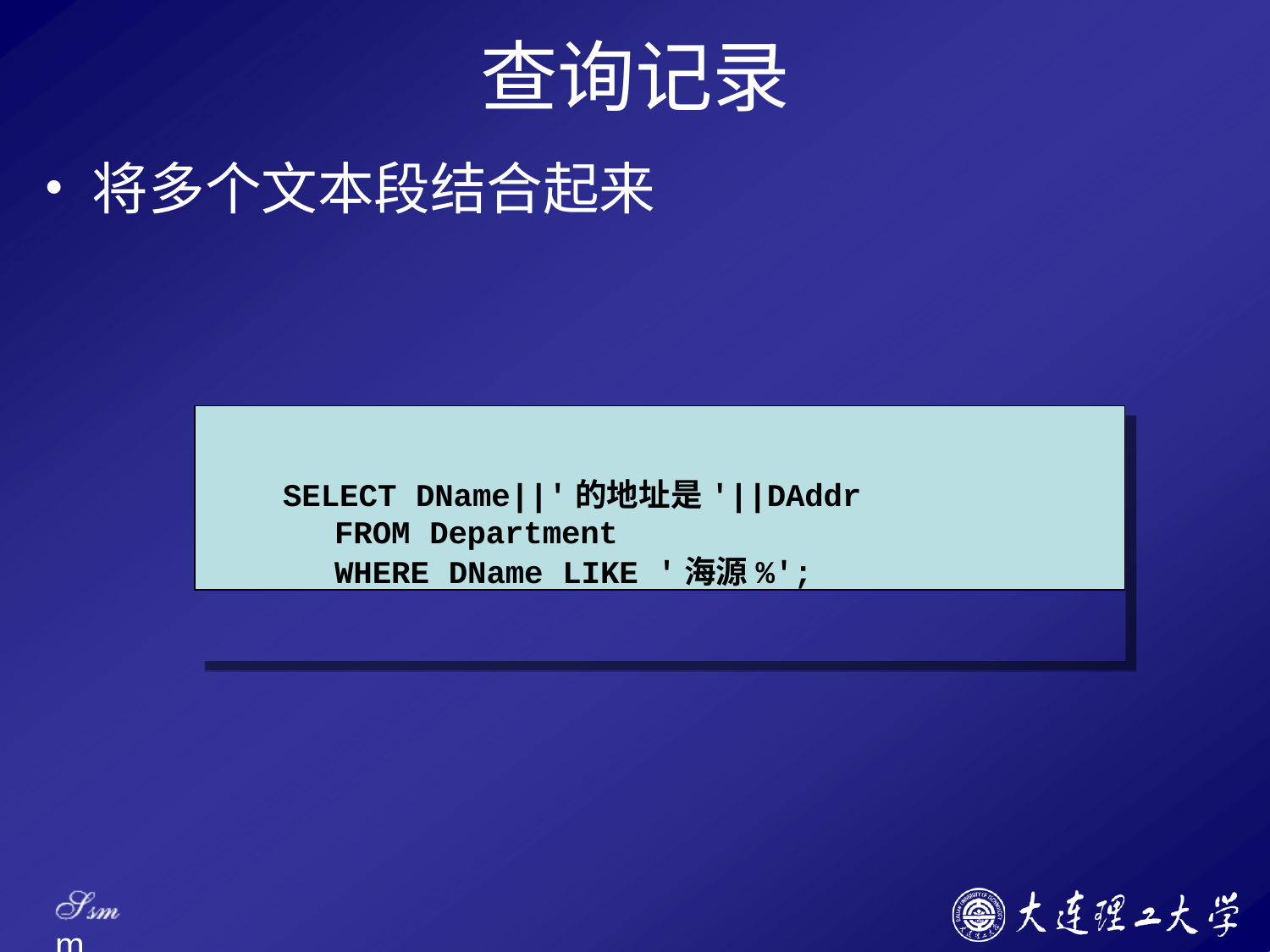

# 查询记录
将多个文本段结合起来

SELECT DName||'的地址是'||DAddr
FROM Department
WHERE DName LIKE '海源%';

Ssm